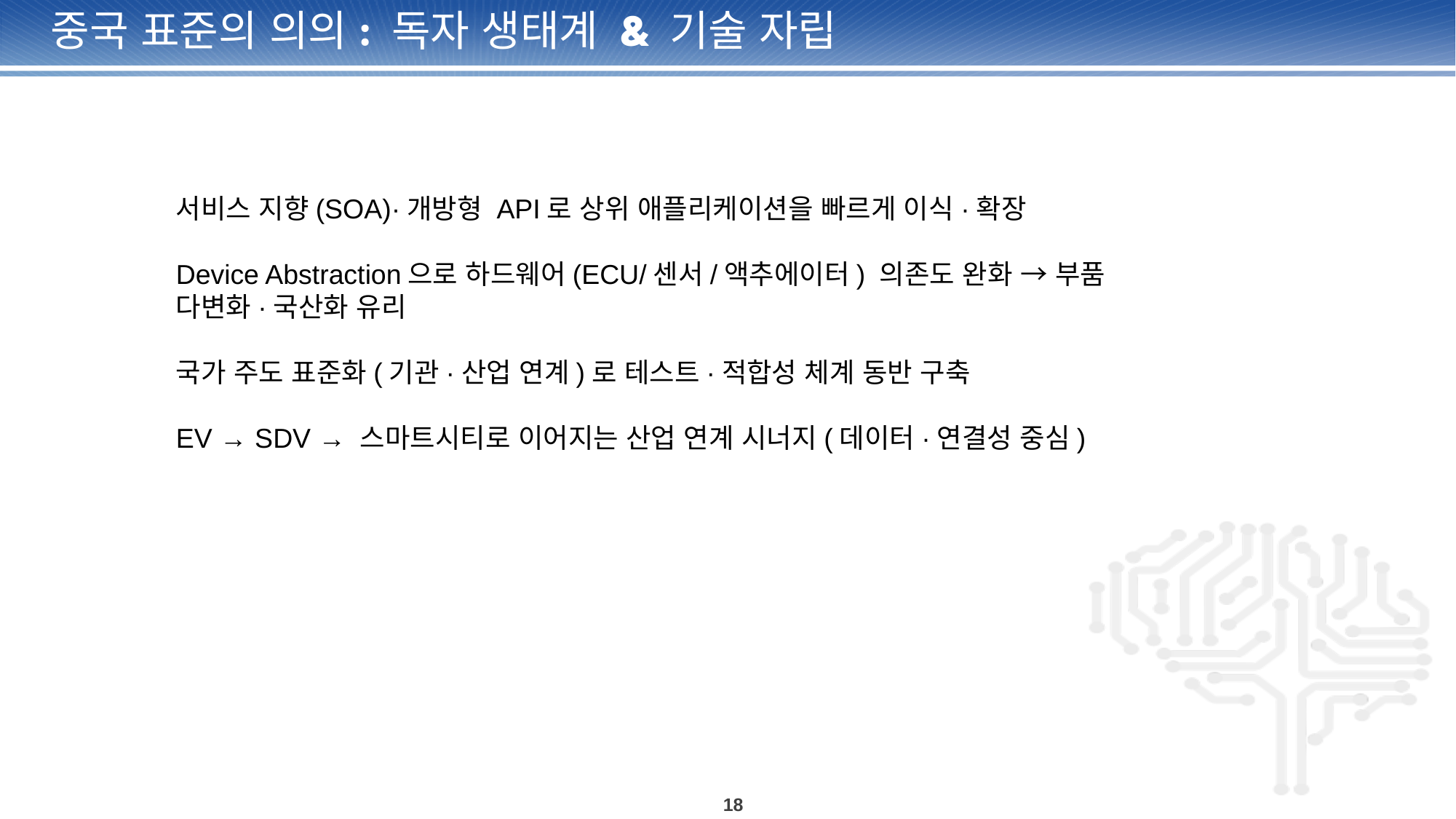

# 중국 표준의 의의: 독자 생태계 & 기술 자립
서비스 지향(SOA)·개방형 API로 상위 애플리케이션을 빠르게 이식·확장

Device Abstraction으로 하드웨어(ECU/센서/액추에이터) 의존도 완화 → 부품 다변화·국산화 유리

국가 주도 표준화(기관·산업 연계)로 테스트·적합성 체계 동반 구축

EV → SDV → 스마트시티로 이어지는 산업 연계 시너지(데이터·연결성 중심)